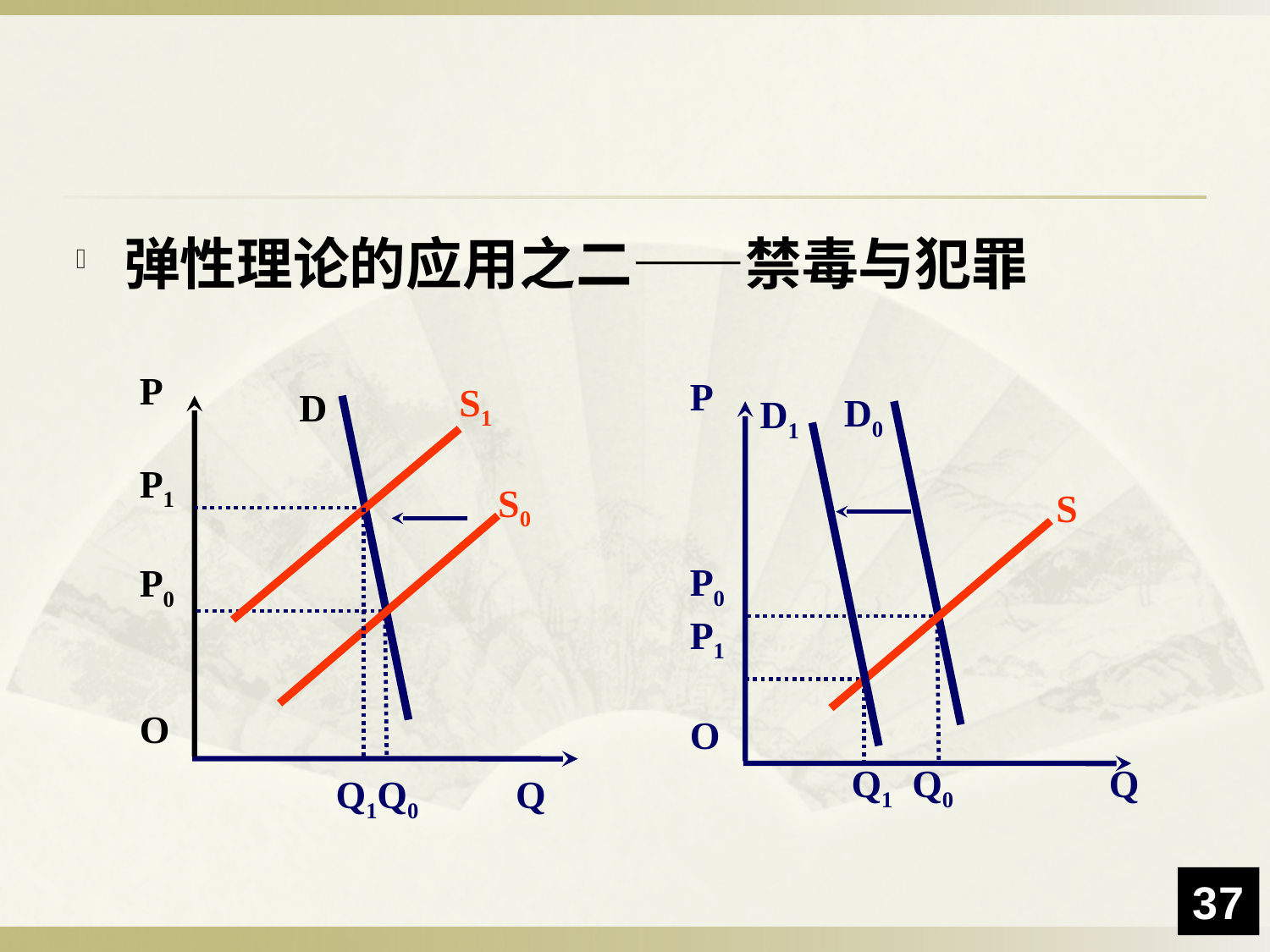

弹性理论的应用之二——禁毒与犯罪
P

P1

P0

O
S1
D

S0

Q1Q0          Q
P

P0
P1

O
D0
D1

S
Q1  Q0                Q

37